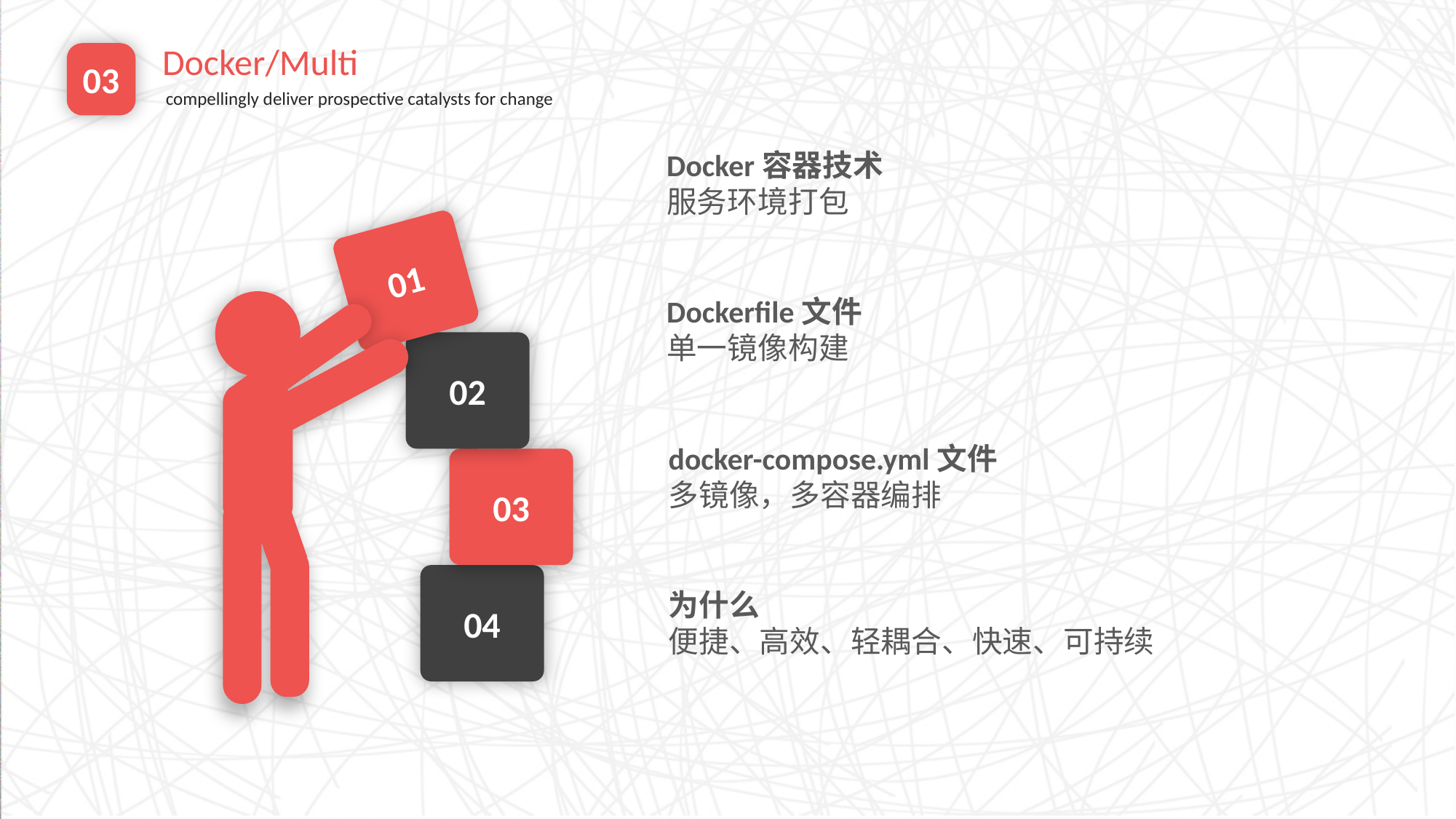

Docker/Multi
compellingly deliver prospective catalysts for change
03
Docker容器技术
服务环境打包
e7d195523061f1c0205959036996ad55c215b892a7aac5c0B9ADEF7896FB48F2EF97163A2DE1401E1875DEDC438B7864AD24CA23553DBBBD975DAF4CAD4A2592689FFB6CEE59FFA55B2702D0E5EE29CDFC0DD98BC7D6A39AC4E055256EE11BBEDCDB7C9722D66262996B68DE860BD3C77EBCAECB599909EC0E07B61811075331ABCDE6990254B8C8
01
Dockerfile文件
单一镜像构建

02
docker-compose.yml文件
多镜像，多容器编排
03
为什么
便捷、高效、轻耦合、快速、可持续
04